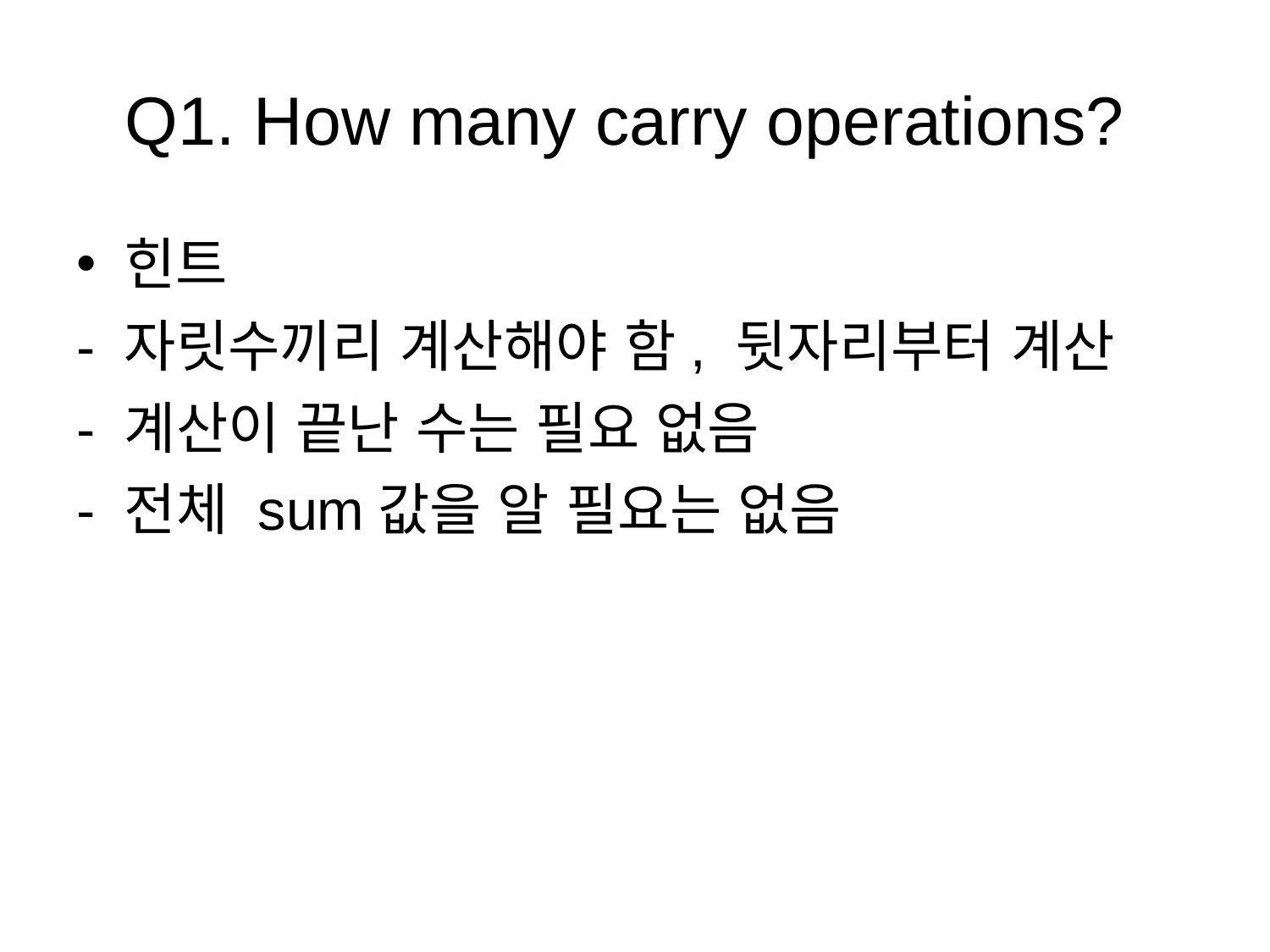

# Q1. How many carry operations?
힌트
- 자릿수끼리 계산해야 함, 뒷자리부터 계산
- 계산이 끝난 수는 필요 없음
- 전체 sum값을 알 필요는 없음